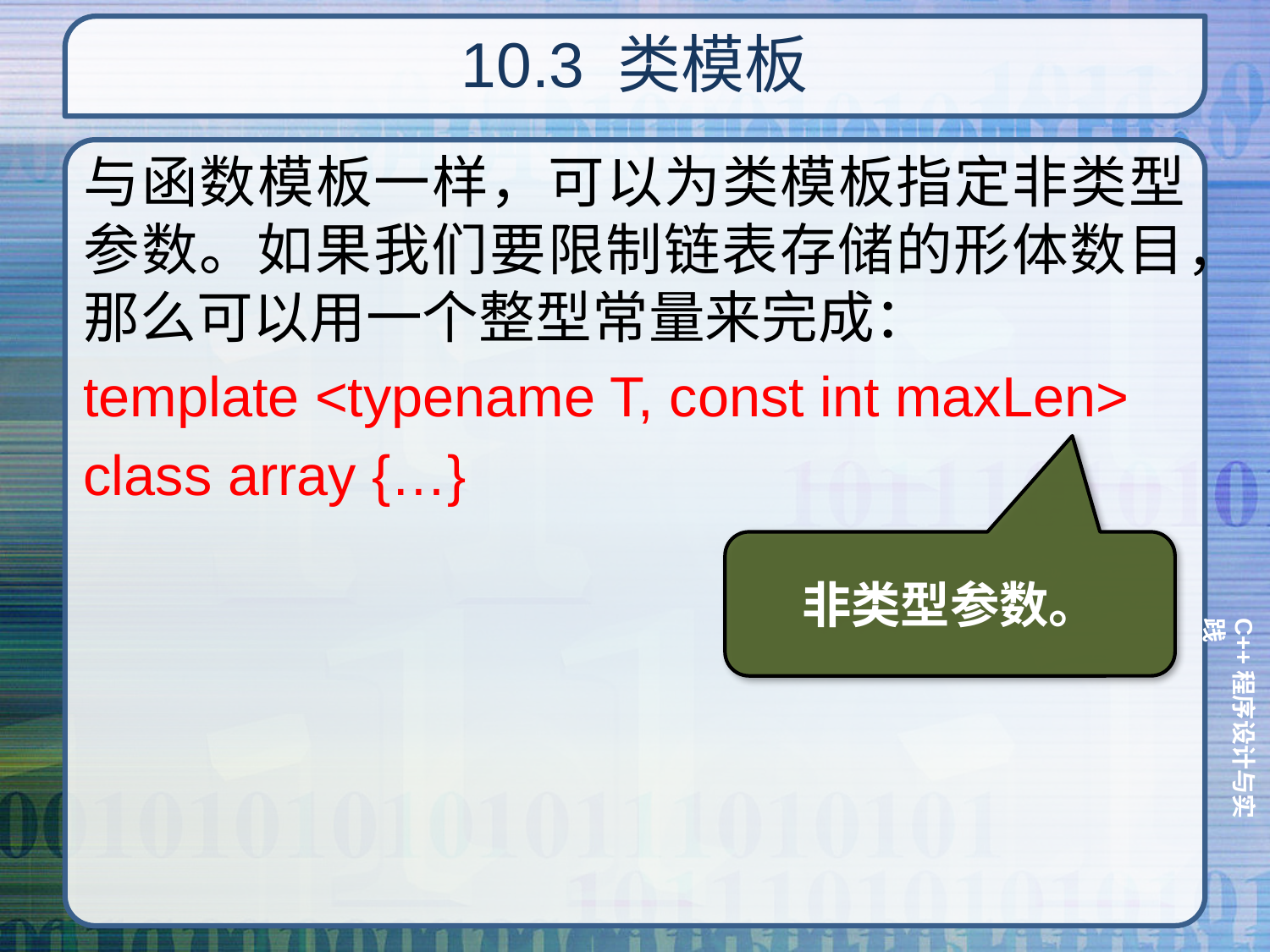

# 10.3 类模板
与函数模板一样，可以为类模板指定非类型参数。如果我们要限制链表存储的形体数目，那么可以用一个整型常量来完成：
template <typename T, const int maxLen>
class array {…}
非类型参数。